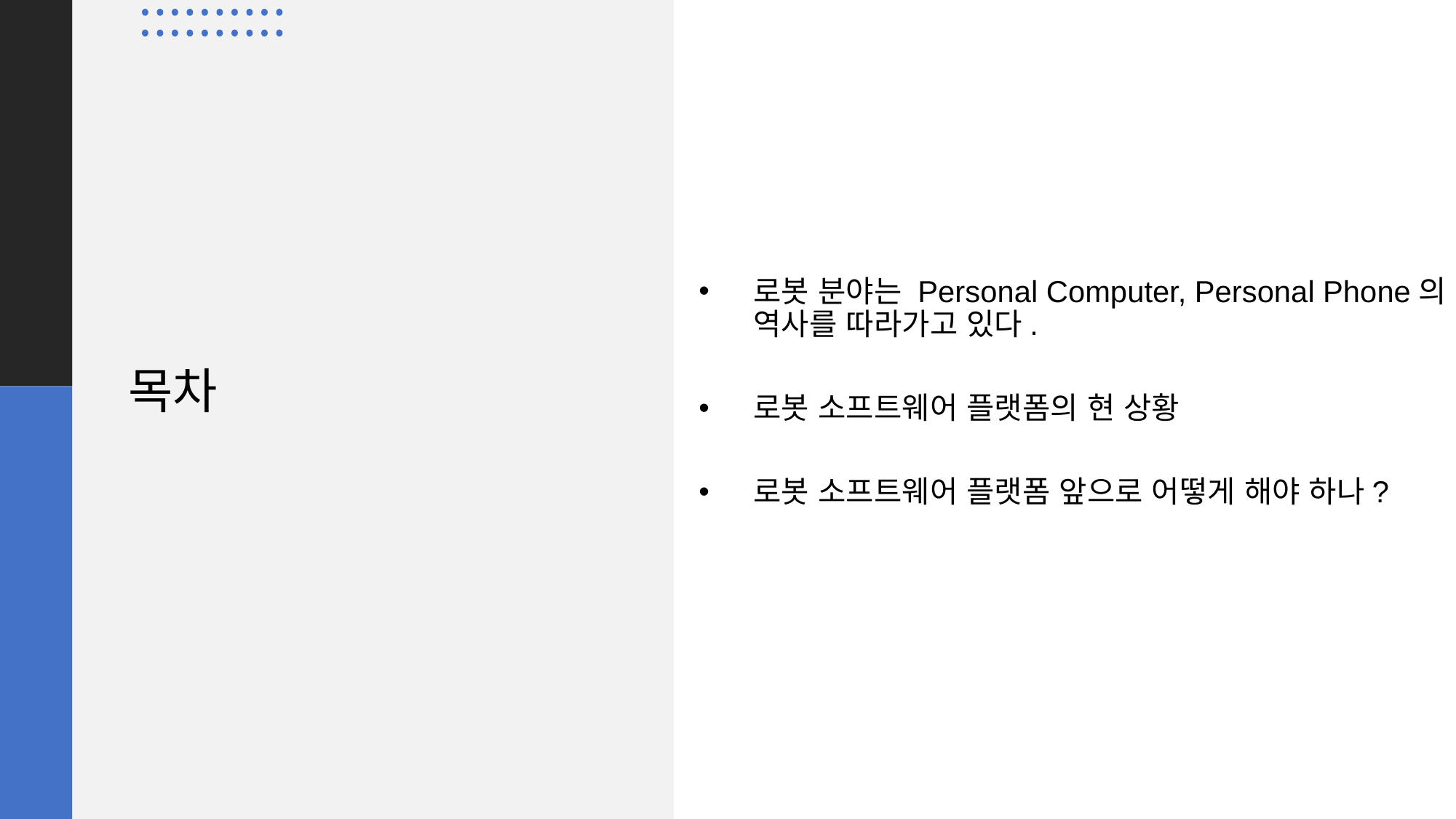

로봇 분야는 Personal Computer, Personal Phone의 역사를 따라가고 있다.

로봇 소프트웨어 플랫폼의 현 상황

로봇 소프트웨어 플랫폼 앞으로 어떻게 해야 하나?
목차